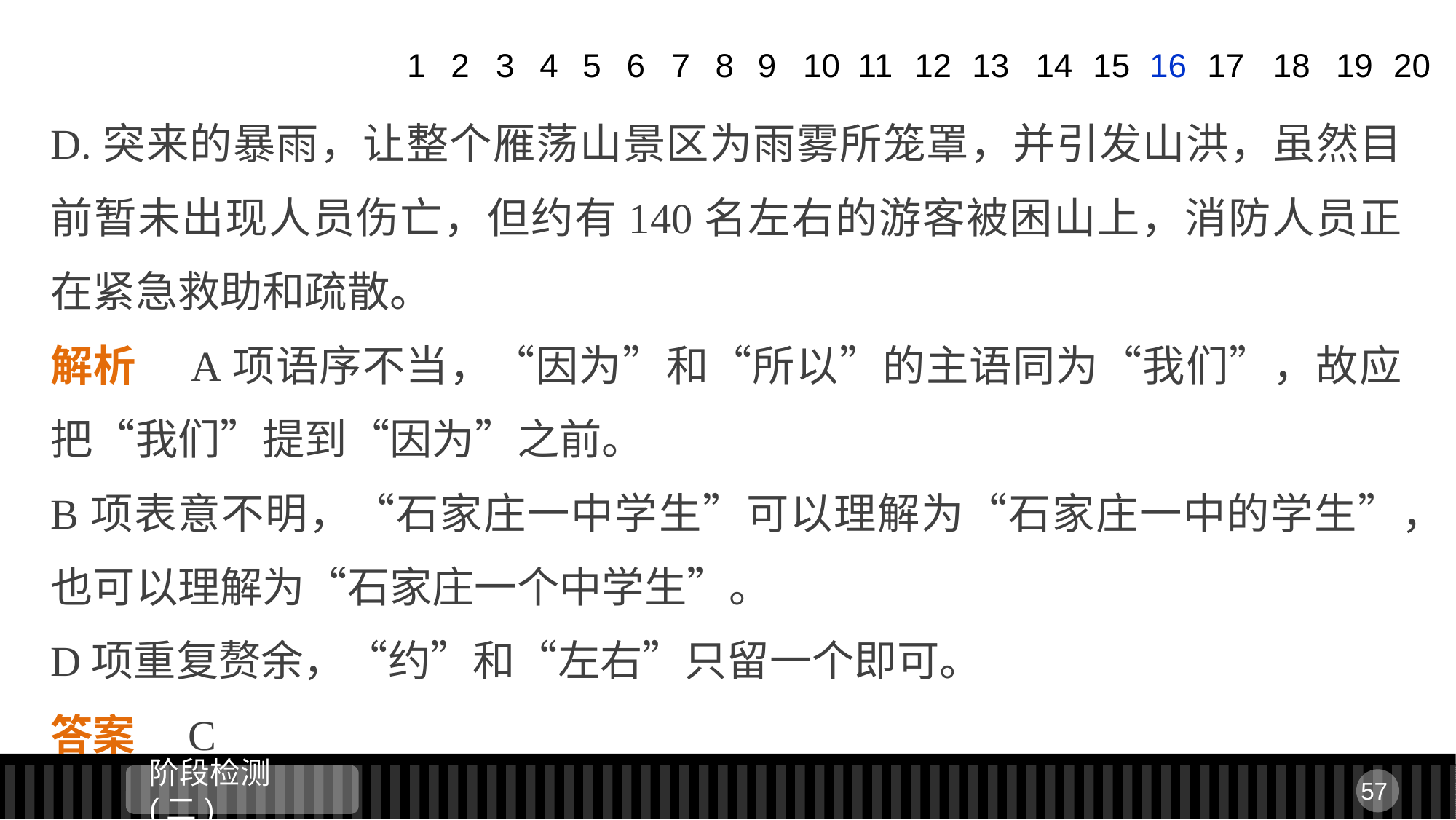

1
2
3
4
5
6
7
8
9
11
12
13
14
15
16
17
18
19
20
10
D.突来的暴雨，让整个雁荡山景区为雨雾所笼罩，并引发山洪，虽然目前暂未出现人员伤亡，但约有140名左右的游客被困山上，消防人员正在紧急救助和疏散。
解析　A项语序不当，“因为”和“所以”的主语同为“我们”，故应把“我们”提到“因为”之前。
B项表意不明，“石家庄一中学生”可以理解为“石家庄一中的学生”，也可以理解为“石家庄一个中学生”。
D项重复赘余，“约”和“左右”只留一个即可。
答案　C